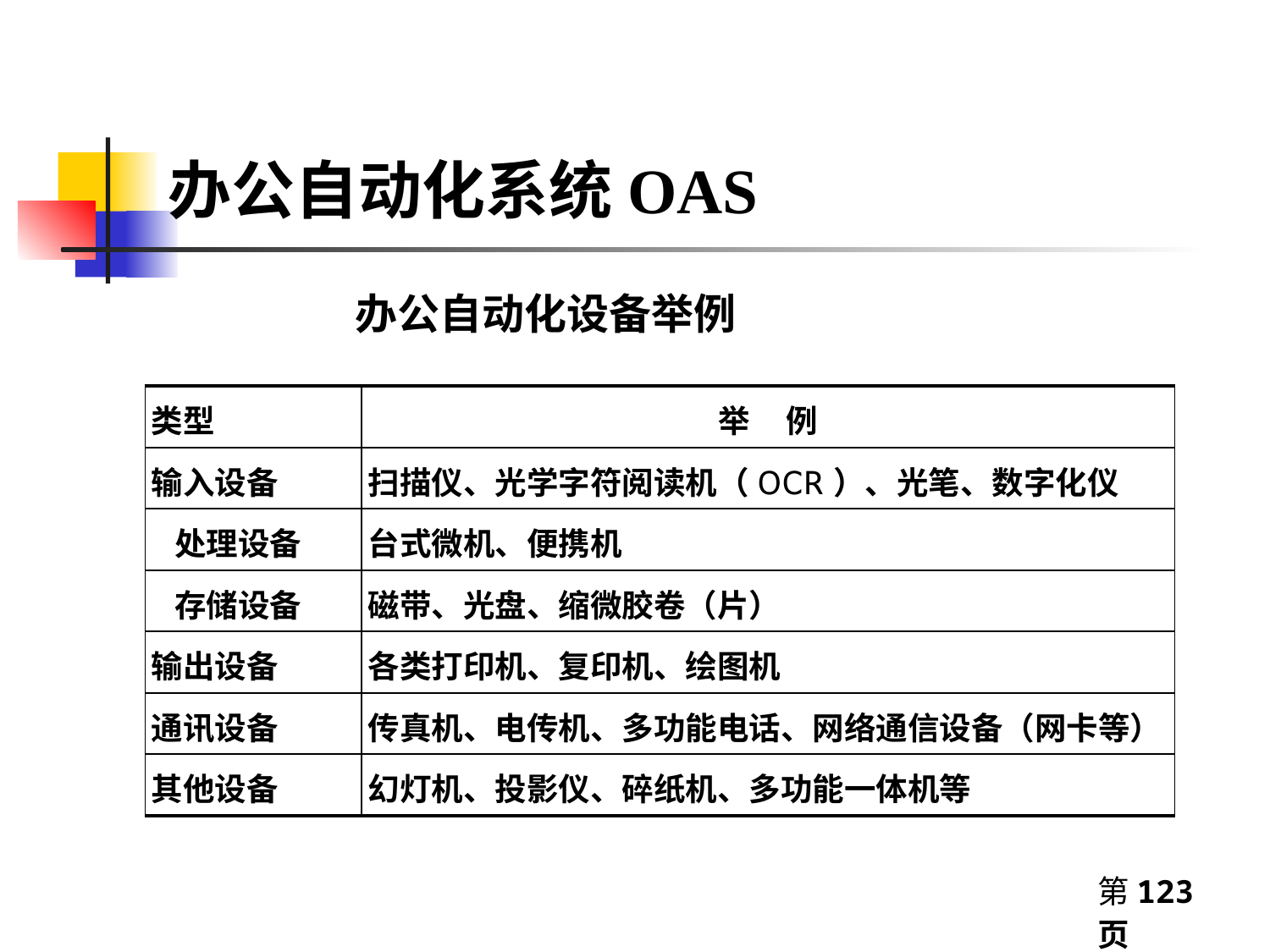

# 办公自动化系统OAS
 办公自动化设备举例
| 类型 | 举 例 |
| --- | --- |
| 输入设备 | 扫描仪、光学字符阅读机（OCR）、光笔、数字化仪 |
| 处理设备 | 台式微机、便携机 |
| 存储设备 | 磁带、光盘、缩微胶卷（片） |
| 输出设备 | 各类打印机、复印机、绘图机 |
| 通讯设备 | 传真机、电传机、多功能电话、网络通信设备（网卡等） |
| 其他设备 | 幻灯机、投影仪、碎纸机、多功能一体机等 |